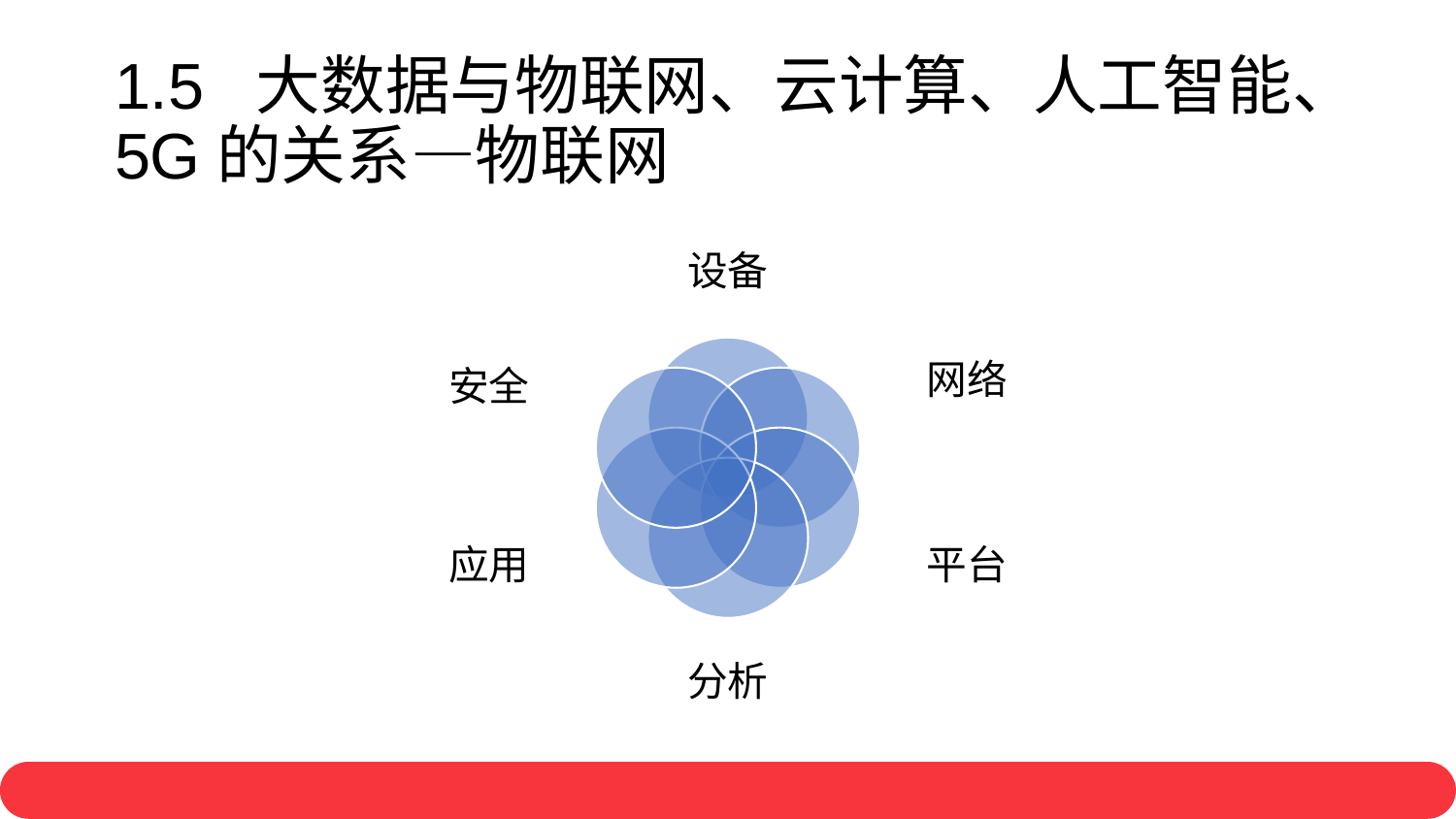

# 1.5  大数据与物联网、云计算、人工智能、5G的关系—物联网
设备
网络
平台
分析
应用
安全